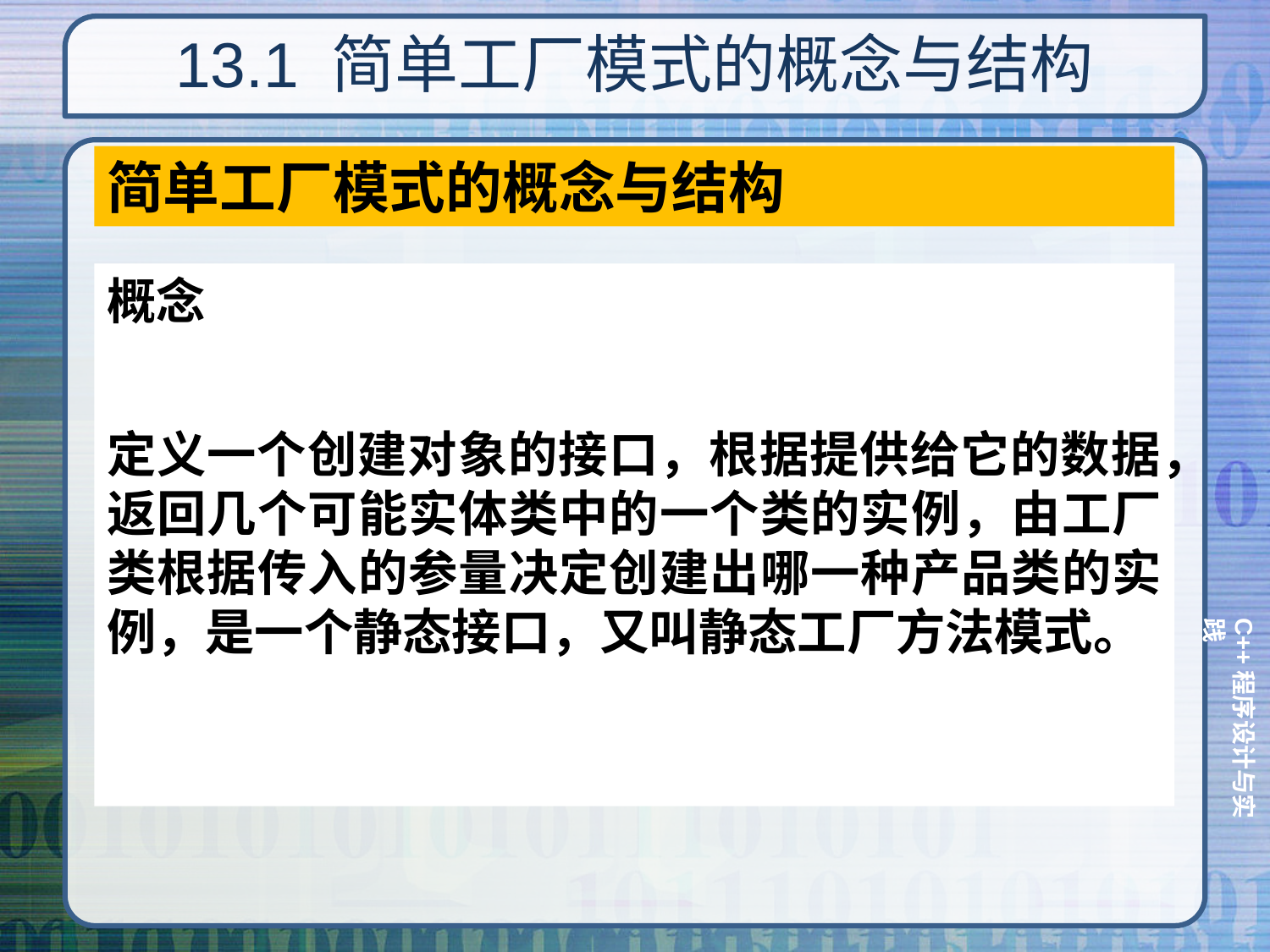

# 13.1 简单工厂模式的概念与结构

简单工厂模式的概念与结构
概念

定义一个创建对象的接口，根据提供给它的数据，返回几个可能实体类中的一个类的实例，由工厂类根据传入的参量决定创建出哪一种产品类的实例，是一个静态接口，又叫静态工厂方法模式。